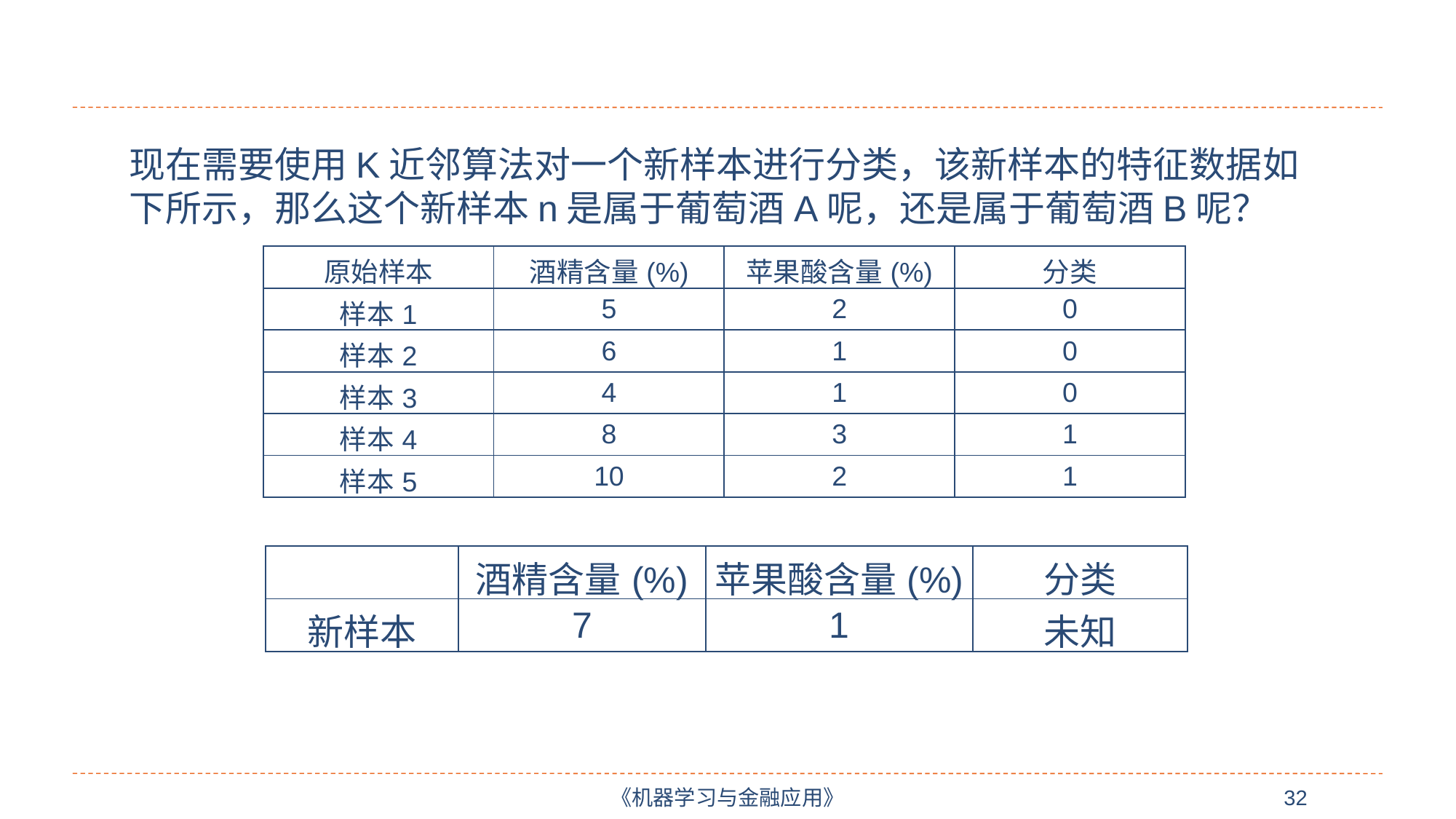

现在需要使用K近邻算法对一个新样本进行分类，该新样本的特征数据如下所示，那么这个新样本n是属于葡萄酒A呢，还是属于葡萄酒B呢？
| 原始样本 | 酒精含量(%) | 苹果酸含量(%) | 分类 |
| --- | --- | --- | --- |
| 样本1 | 5 | 2 | 0 |
| 样本2 | 6 | 1 | 0 |
| 样本3 | 4 | 1 | 0 |
| 样本4 | 8 | 3 | 1 |
| 样本5 | 10 | 2 | 1 |
|  | 酒精含量(%) | 苹果酸含量(%) | 分类 |
| --- | --- | --- | --- |
| 新样本 | 7 | 1 | 未知 |